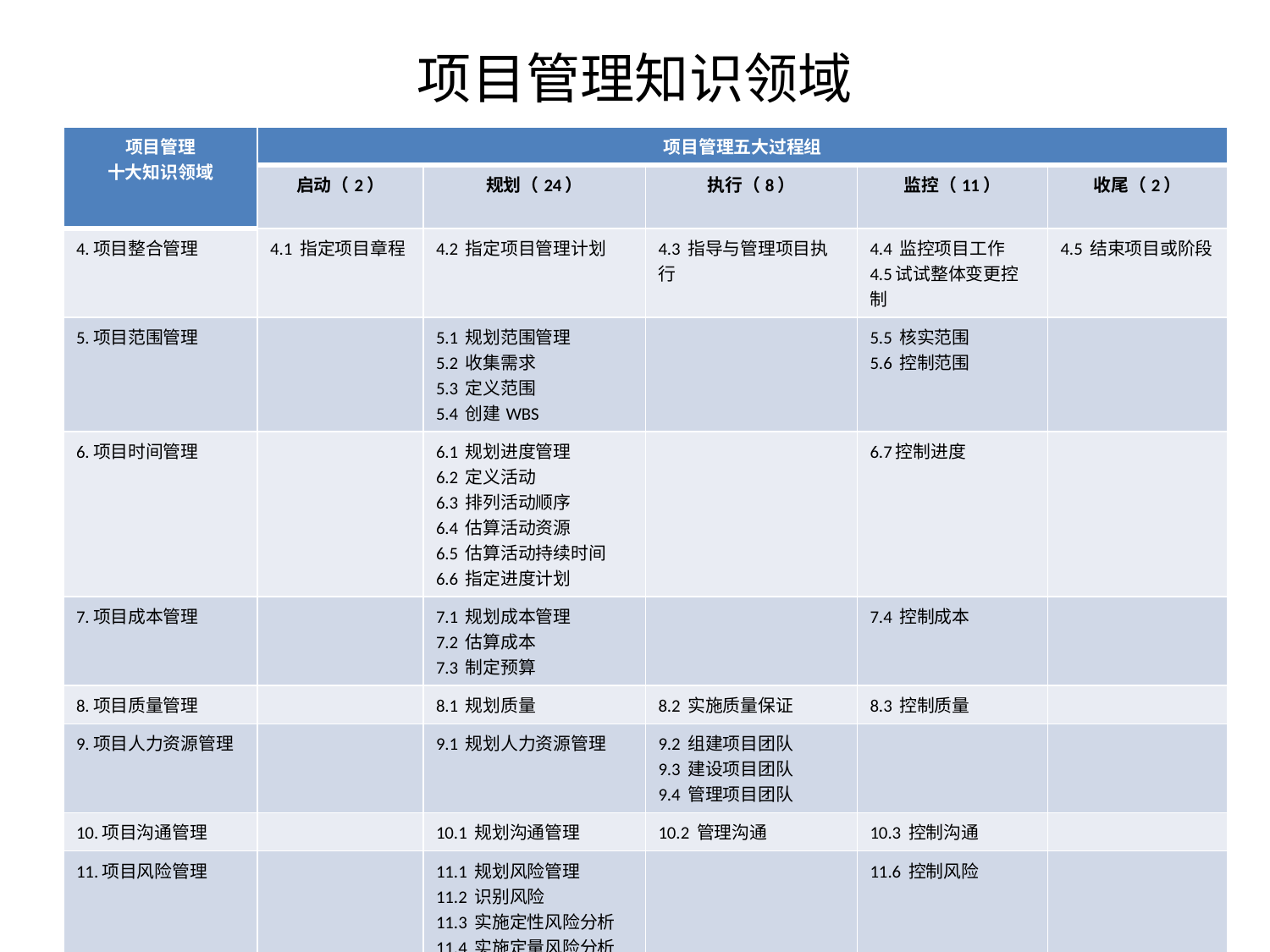

# 项目管理知识领域
| 项目管理 十大知识领域 | 项目管理五大过程组 |  |  |  |  |
| --- | --- | --- | --- | --- | --- |
|  | 启动（2） | 规划（24） | 执行（8） | 监控（11） | 收尾（2） |
| 4.项目整合管理 | 4.1 指定项目章程 | 4.2 指定项目管理计划 | 4.3 指导与管理项目执行 | 4.4 监控项目工作 4.5试试整体变更控制 | 4.5 结束项目或阶段 |
| 5.项目范围管理 |  | 5.1 规划范围管理 5.2 收集需求 5.3 定义范围 5.4 创建WBS |  | 5.5 核实范围 5.6 控制范围 |  |
| 6.项目时间管理 |  | 6.1 规划进度管理 6.2 定义活动 6.3 排列活动顺序 6.4 估算活动资源 6.5 估算活动持续时间 6.6 指定进度计划 |  | 6.7控制进度 |  |
| 7.项目成本管理 |  | 7.1 规划成本管理 7.2 估算成本 7.3 制定预算 |  | 7.4 控制成本 |  |
| 8.项目质量管理 |  | 8.1 规划质量 | 8.2 实施质量保证 | 8.3 控制质量 |  |
| 9.项目人力资源管理 |  | 9.1 规划人力资源管理 | 9.2 组建项目团队 9.3 建设项目团队 9.4 管理项目团队 |  |  |
| 10.项目沟通管理 |  | 10.1 规划沟通管理 | 10.2 管理沟通 | 10.3 控制沟通 |  |
| 11.项目风险管理 |  | 11.1 规划风险管理 11.2 识别风险 11.3 实施定性风险分析 11.4 实施定量风险分析 11.5 规划风险应对 |  | 11.6 控制风险 |  |
| 12.项目采购管理 |  | 12.1 规划采购管理 | 12.2 实施采购 | 12.3 控制采购 | 12.4 结束采购 |
| 13.项目干系人管理 | 13.1识别干系人 | 13.2 规划干系人管理 | 13.3管理干系人参与 | 13.4控制干系人参与 |  |